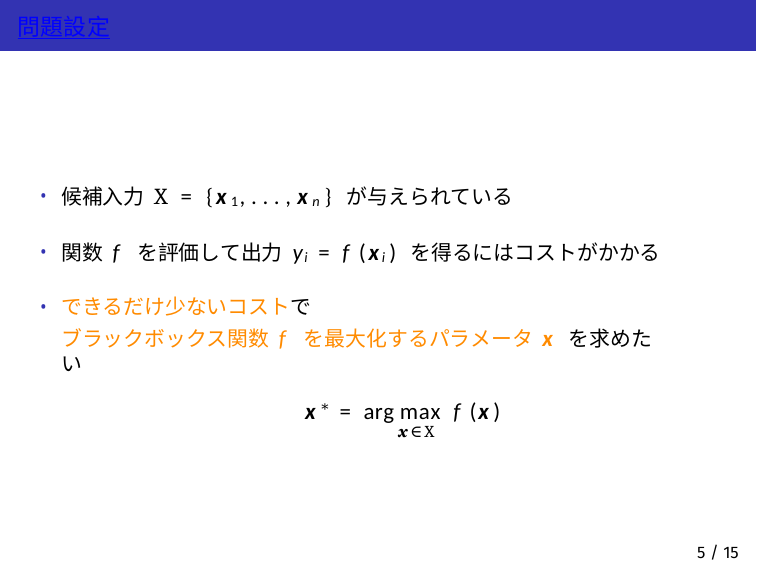

# 問題設定
候補入力 X  = {x1, . . . , xn} が与えられている
関数 f を評価して出力 yi = f (xi) を得るにはコストがかかる
できるだけ少ないコストで
ブラックボックス関数 f を最大化するパラメータ x を求めたい
x∗  = arg max  f (x)
x∈X
5 / 15